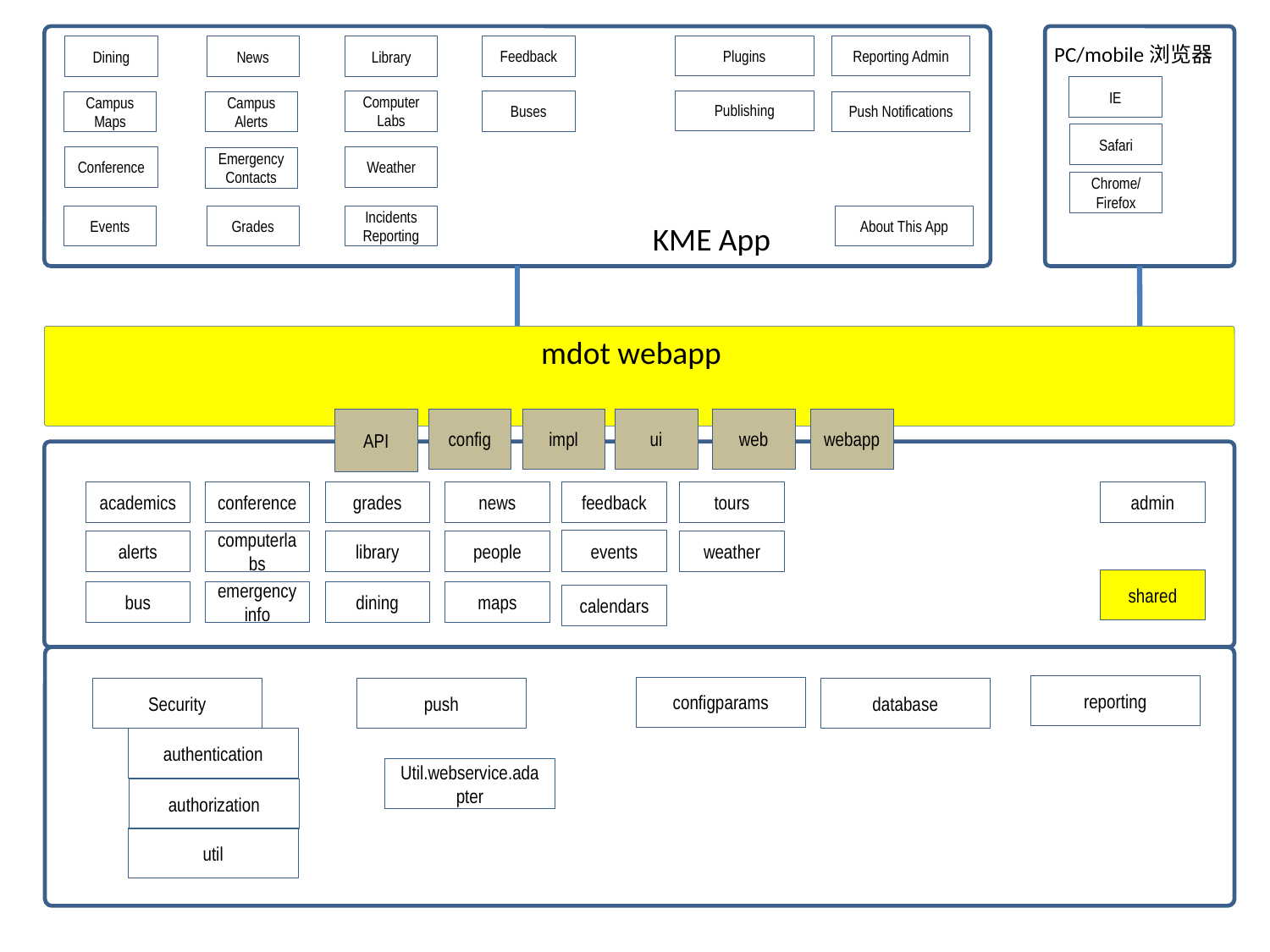

PC/mobile浏览器
Plugins
Reporting Admin
Feedback
Dining
News
Library
IE
Publishing
Buses
Computer Labs
Push Notifications
Campus Maps
Campus Alerts
Safari
Conference
Weather
Emergency Contacts
Chrome/Firefox
Events
Grades
Incidents Reporting
About This App
KME App
mdot webapp

API
config
impl
ui
web
webapp

conference
news
tours
academics
grades
feedback
admin
events
alerts
computerlabs
library
people
weather
shared
bus
emergencyinfo
dining
maps
calendars

reporting
configparams
Security
push
database
authentication
Util.webservice.adapter
authorization
util